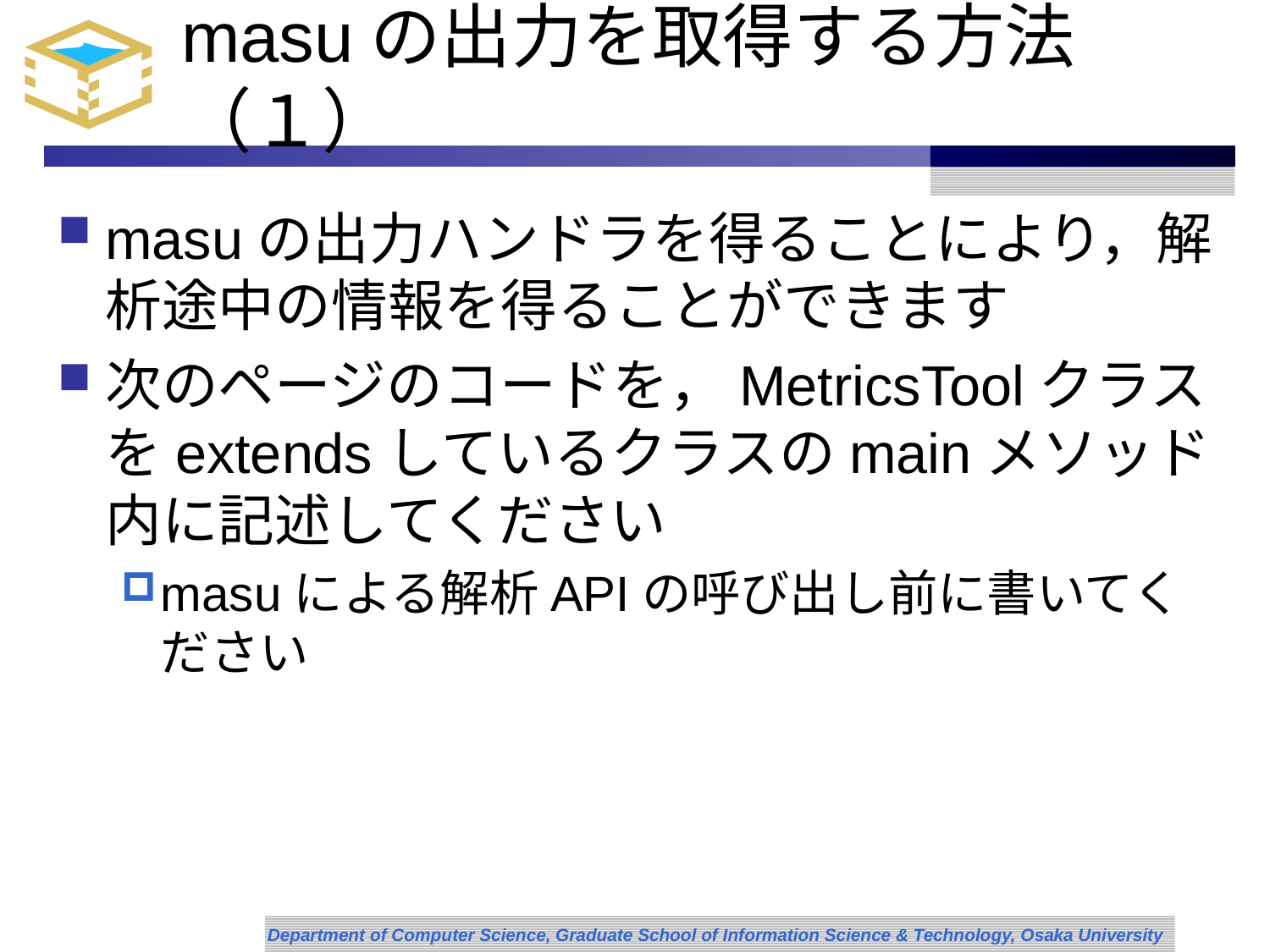

# masuの出力を取得する方法（１）
masuの出力ハンドラを得ることにより，解析途中の情報を得ることができます
次のページのコードを，MetricsToolクラスをextendsしているクラスのmainメソッド内に記述してください
masuによる解析APIの呼び出し前に書いてください